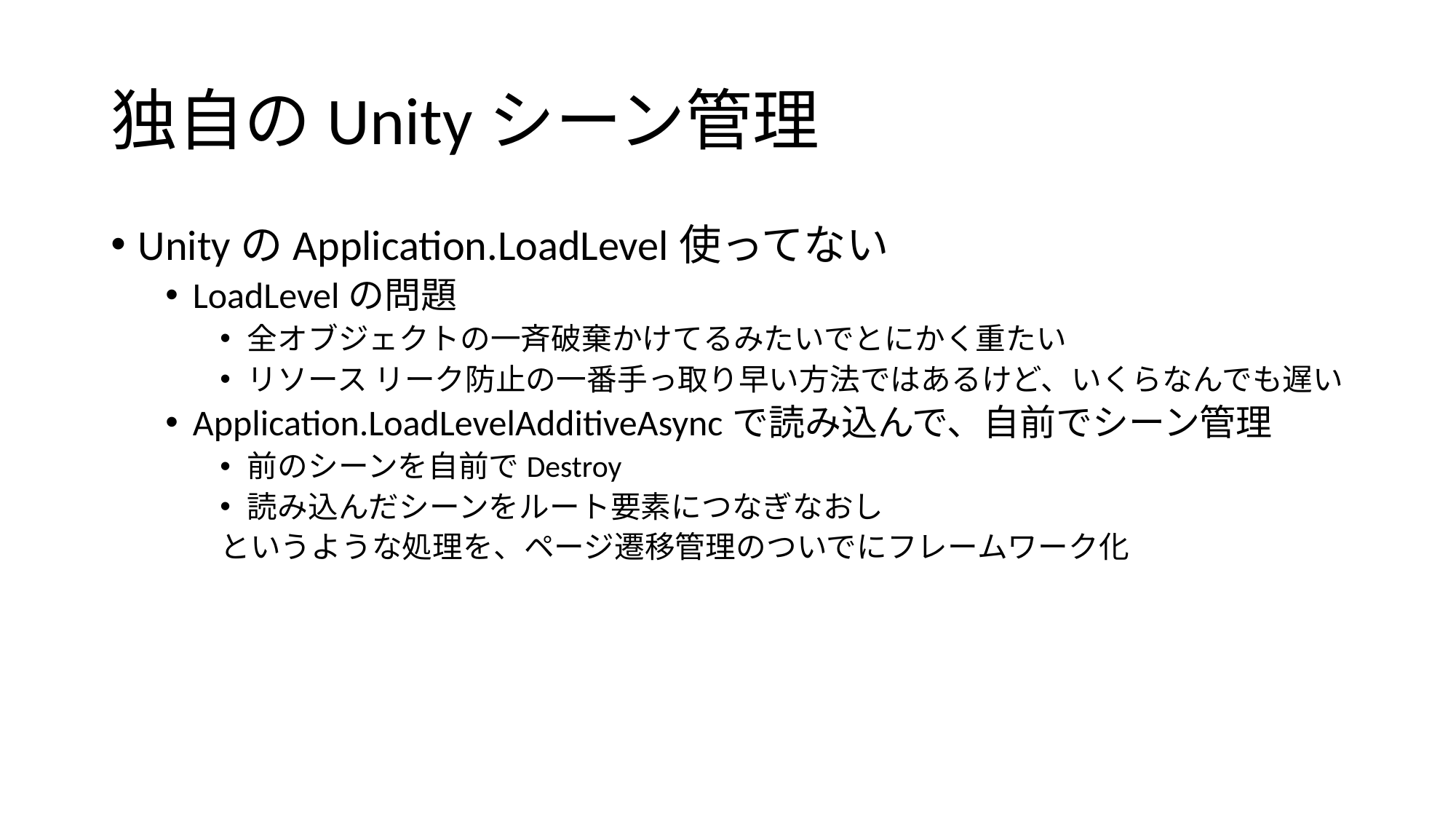

# 独自のUnityシーン管理
UnityのApplication.LoadLevel使ってない
LoadLevelの問題
全オブジェクトの一斉破棄かけてるみたいでとにかく重たい
リソース リーク防止の一番手っ取り早い方法ではあるけど、いくらなんでも遅い
Application.LoadLevelAdditiveAsyncで読み込んで、自前でシーン管理
前のシーンを自前でDestroy
読み込んだシーンをルート要素につなぎなおし
というような処理を、ページ遷移管理のついでにフレームワーク化